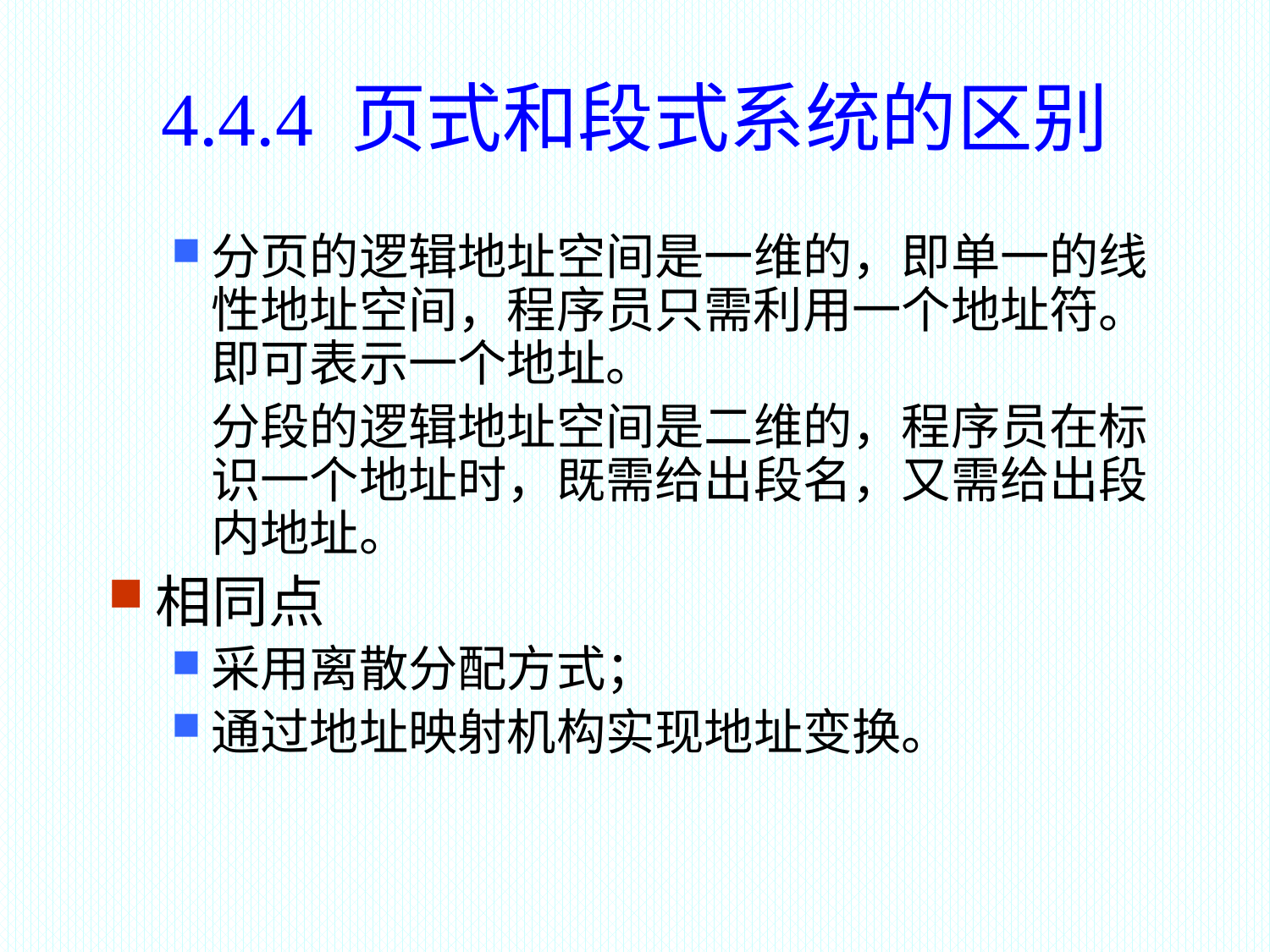

# 4.4.4 页式和段式系统的区别
分页的逻辑地址空间是一维的，即单一的线性地址空间，程序员只需利用一个地址符。即可表示一个地址。
	分段的逻辑地址空间是二维的，程序员在标识一个地址时，既需给出段名，又需给出段内地址。
相同点
采用离散分配方式；
通过地址映射机构实现地址变换。